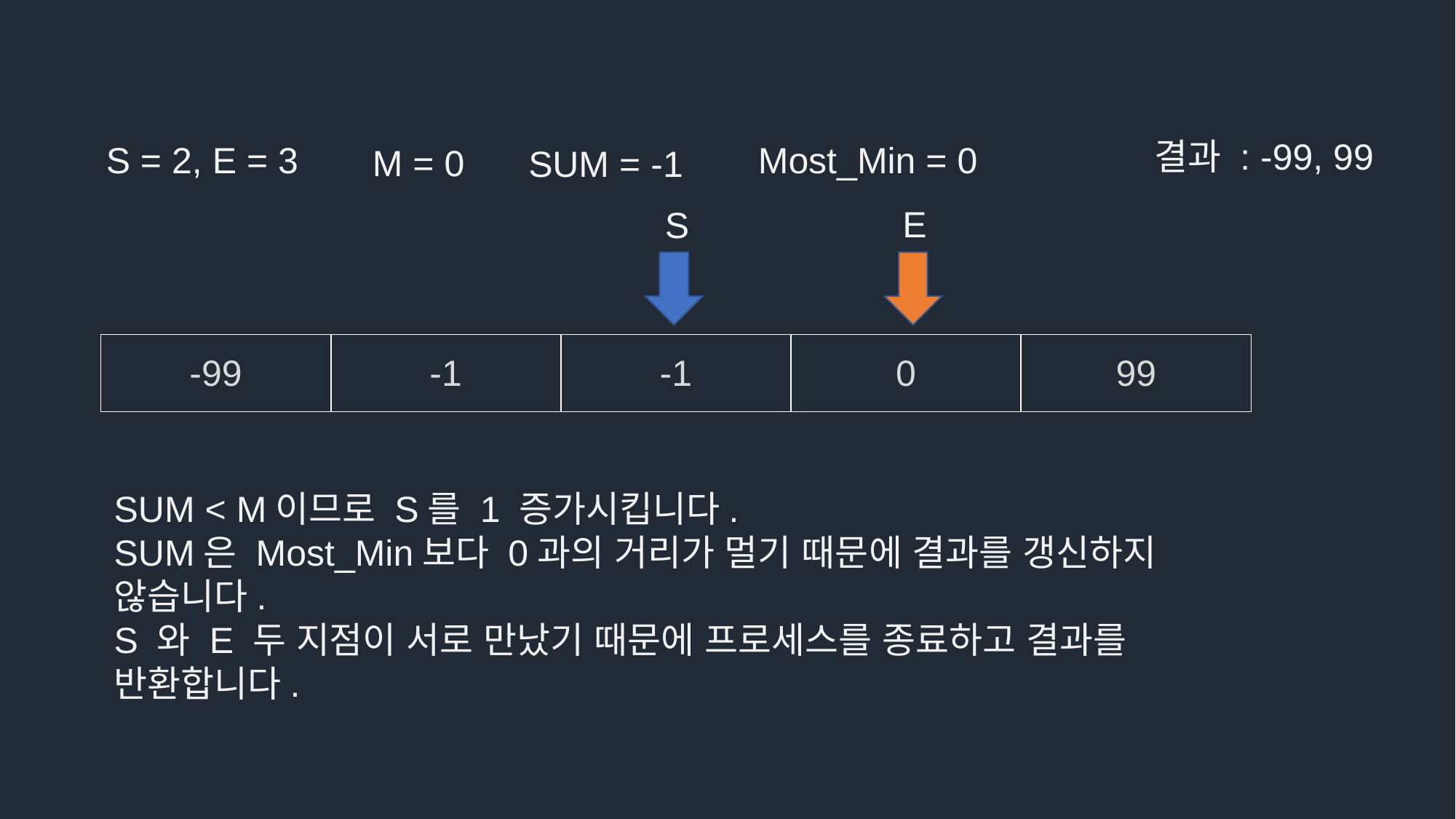

결과 : -99, 99
S = 2, E = 3
Most_Min = 0
M = 0
SUM = -1
E
S

| -99 | -1 | -1 | 0 | 99 |
| --- | --- | --- | --- | --- |
SUM < M이므로 S를 1 증가시킵니다.
SUM은 Most_Min보다 0과의 거리가 멀기 때문에 결과를 갱신하지 않습니다.
S 와 E 두 지점이 서로 만났기 때문에 프로세스를 종료하고 결과를 반환합니다.